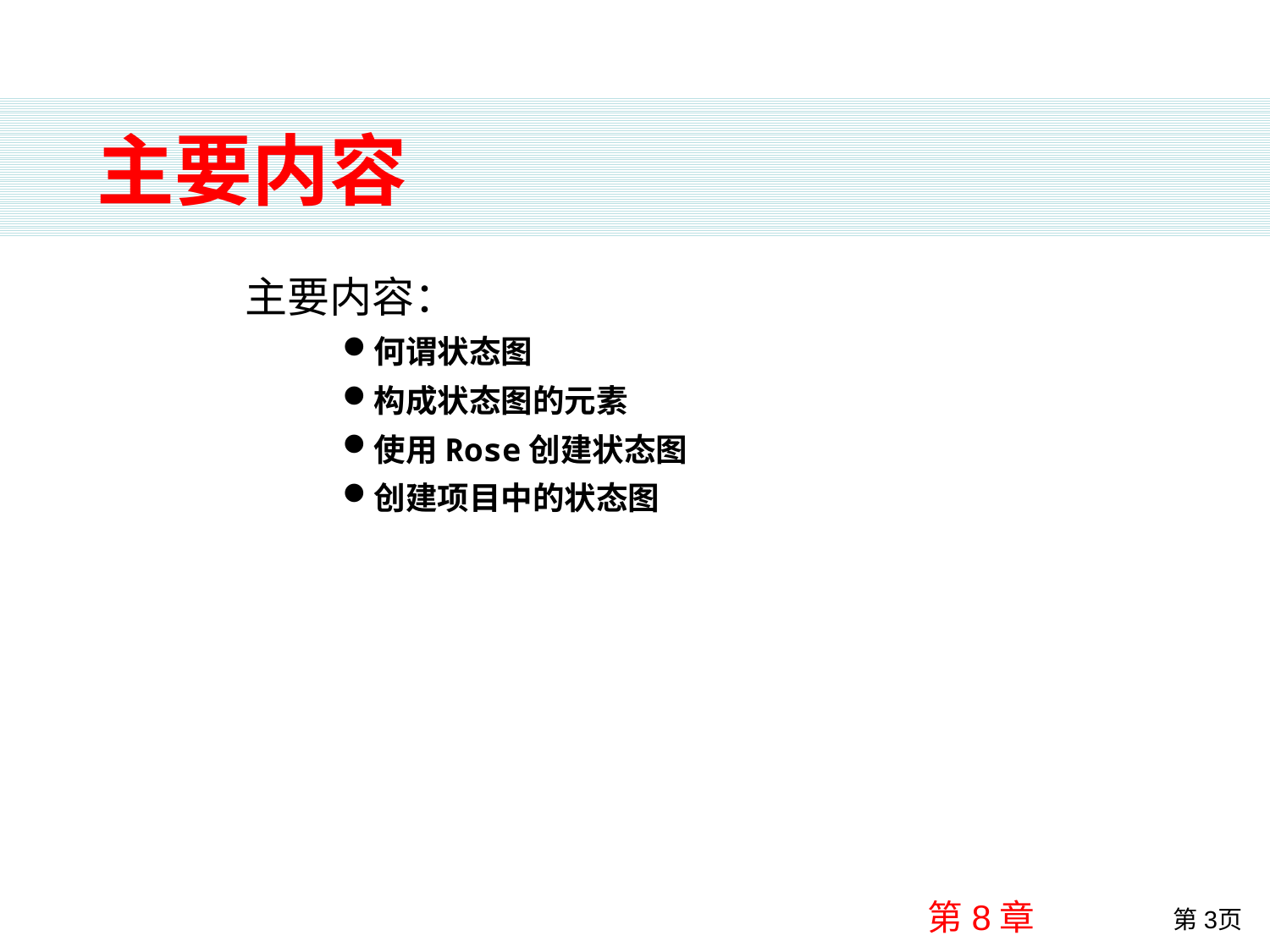

主要内容
主要内容：
何谓状态图
构成状态图的元素
使用Rose创建状态图
创建项目中的状态图
第3页